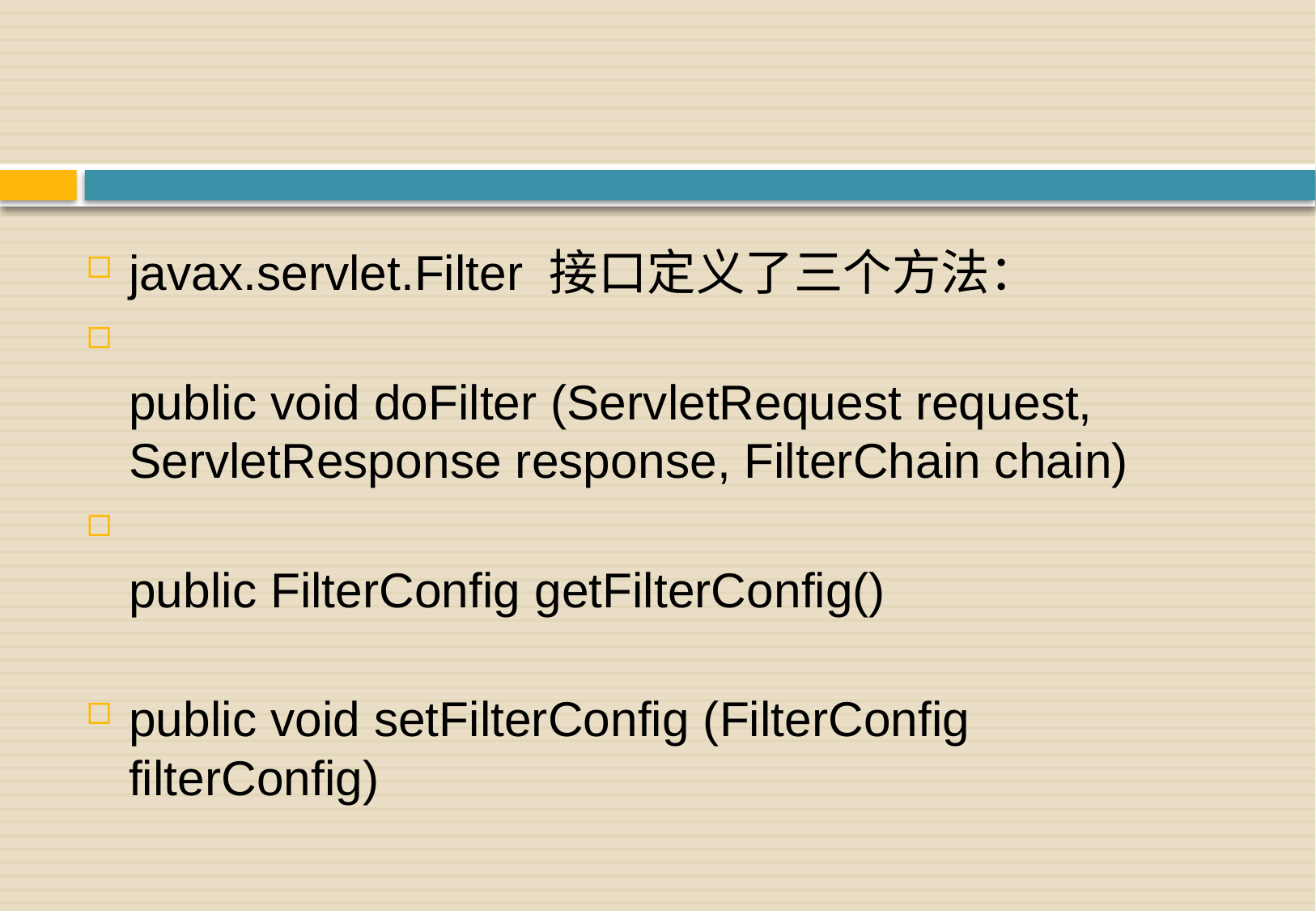

#
javax.servlet.Filter 接口定义了三个方法：
public void doFilter (ServletRequest request, ServletResponse response, FilterChain chain)
public FilterConfig getFilterConfig()
public void setFilterConfig (FilterConfig filterConfig)